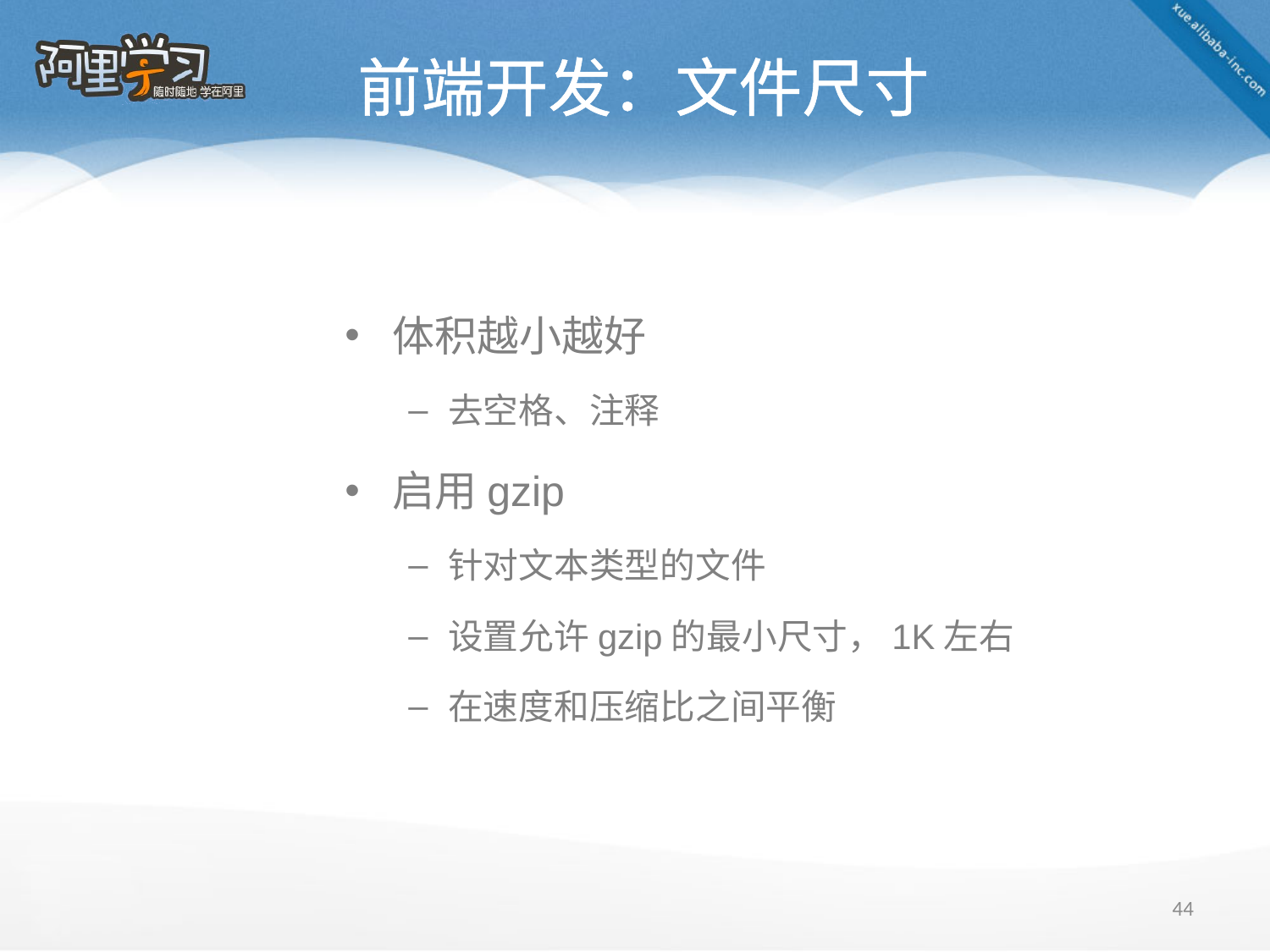

# 前端开发：文件尺寸
体积越小越好
去空格、注释
启用gzip
针对文本类型的文件
设置允许gzip的最小尺寸，1K左右
在速度和压缩比之间平衡
44